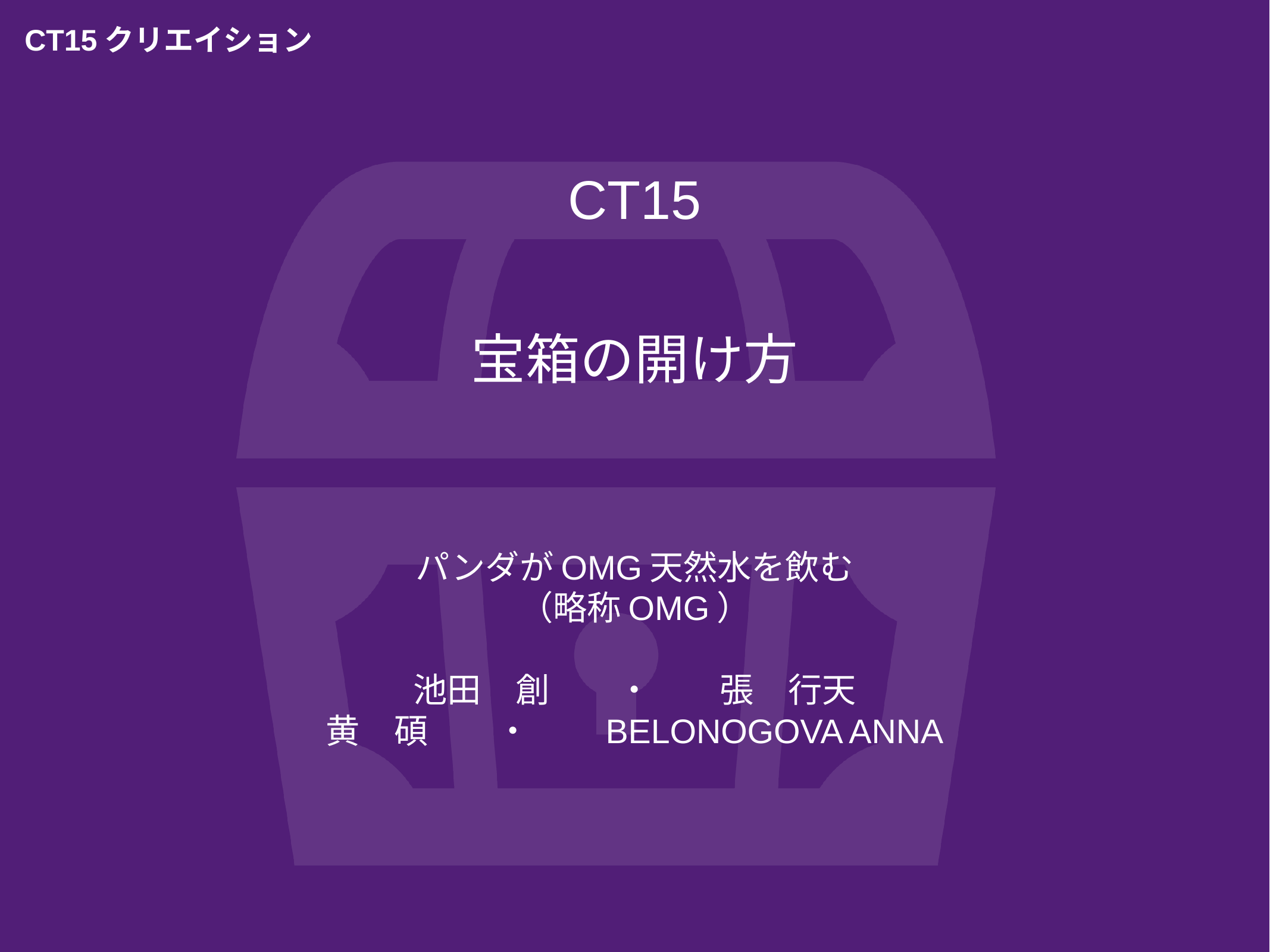

CT15
# 宝箱の開け方
パンダがOMG天然水を飲む
（略称OMG）
池田　創　　・　　張　行天
黄　碩　　・　　BELONOGOVA ANNA